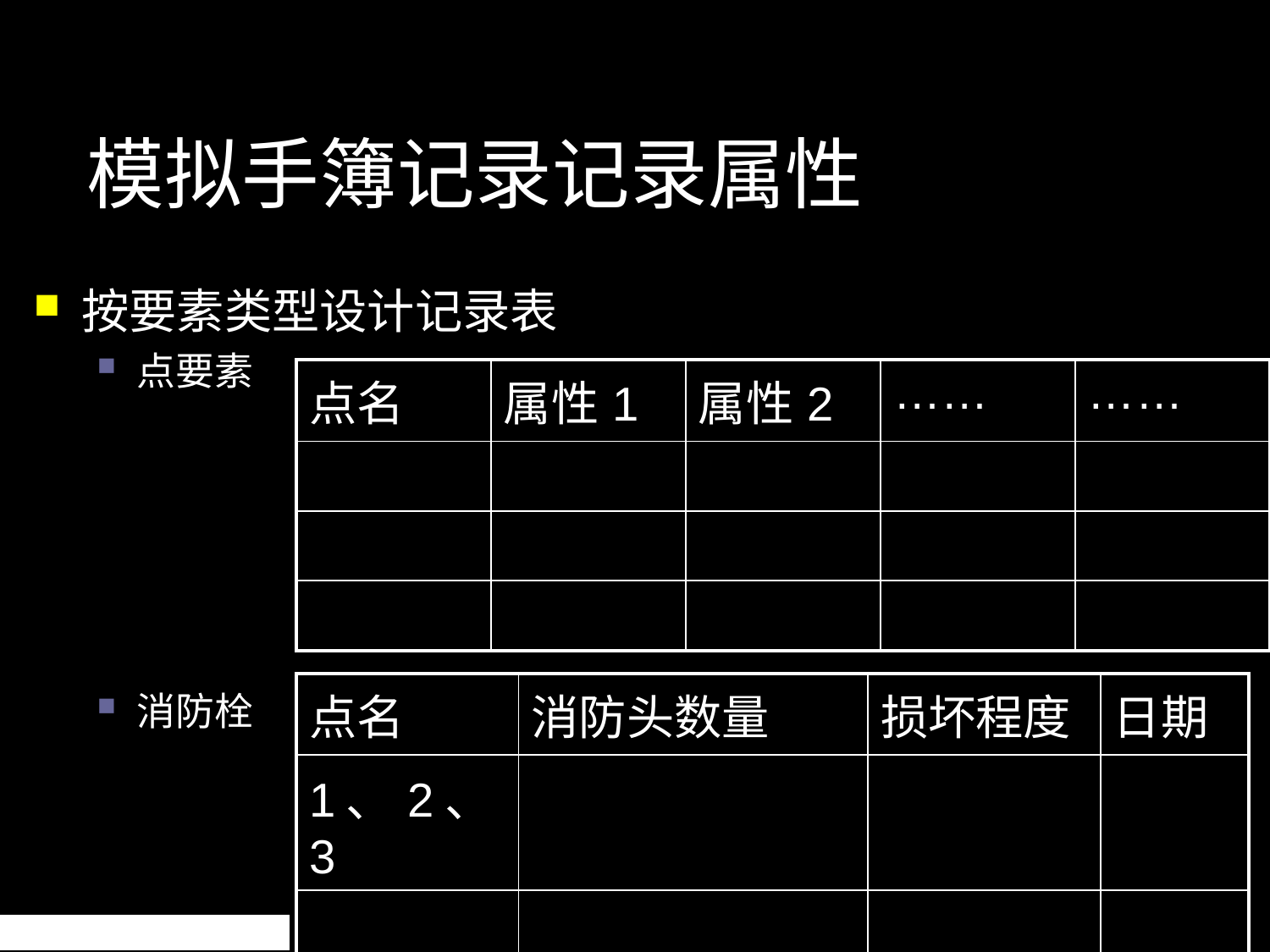

# 模拟手簿记录记录属性
按要素类型设计记录表
点要素

消防栓
| 点名 | 属性1 | 属性2 | …… | …… |
| --- | --- | --- | --- | --- |
|  |  |  |  |  |
|  |  |  |  |  |
|  |  |  |  |  |
| 点名 | 消防头数量 | 损坏程度 | 日期 |
| --- | --- | --- | --- |
| 1、2、3 |  |  |  |
|  |  |  |  |
|  |  |  |  |